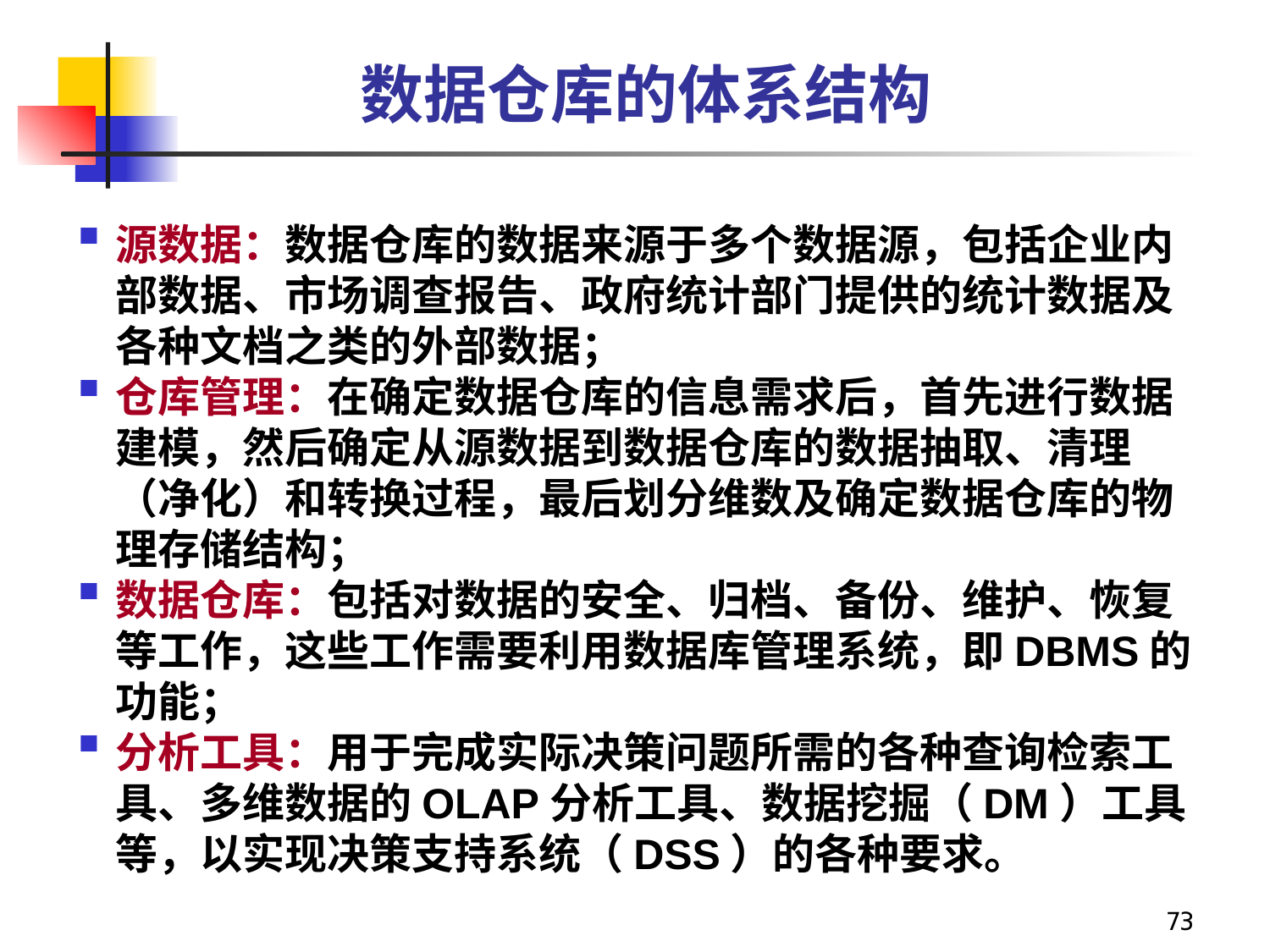

数据仓库的体系结构
源数据：数据仓库的数据来源于多个数据源，包括企业内部数据、市场调查报告、政府统计部门提供的统计数据及各种文档之类的外部数据；
仓库管理：在确定数据仓库的信息需求后，首先进行数据建模，然后确定从源数据到数据仓库的数据抽取、清理（净化）和转换过程，最后划分维数及确定数据仓库的物理存储结构；
数据仓库：包括对数据的安全、归档、备份、维护、恢复等工作，这些工作需要利用数据库管理系统，即DBMS的功能；
分析工具：用于完成实际决策问题所需的各种查询检索工具、多维数据的OLAP分析工具、数据挖掘（DM）工具等，以实现决策支持系统（DSS）的各种要求。
73